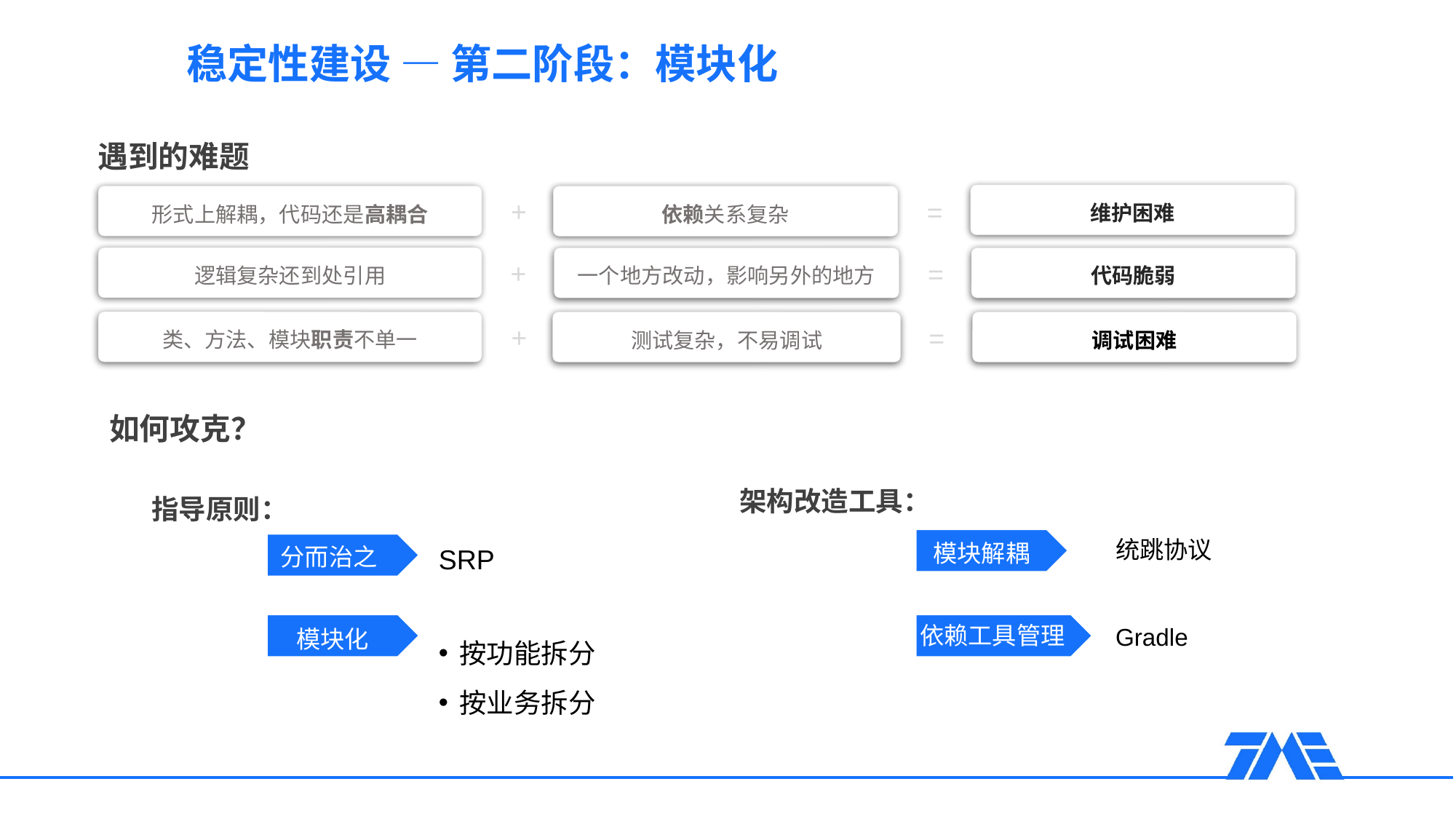

稳定性建设 — 第二阶段：模块化
遇到的难题
维护困难
形式上解耦，代码还是高耦合
依赖关系复杂
+
=
逻辑复杂还到处引用
一个地方改动，影响另外的地方
代码脆弱
+
=
类、方法、模块职责不单一
测试复杂，不易调试
调试困难
+
=
如何攻克？
架构改造工具：
指导原则：

统跳协议
模块解耦

分而治之
SRP

按功能拆分
按业务拆分
依赖工具管理
Gradle
模块化